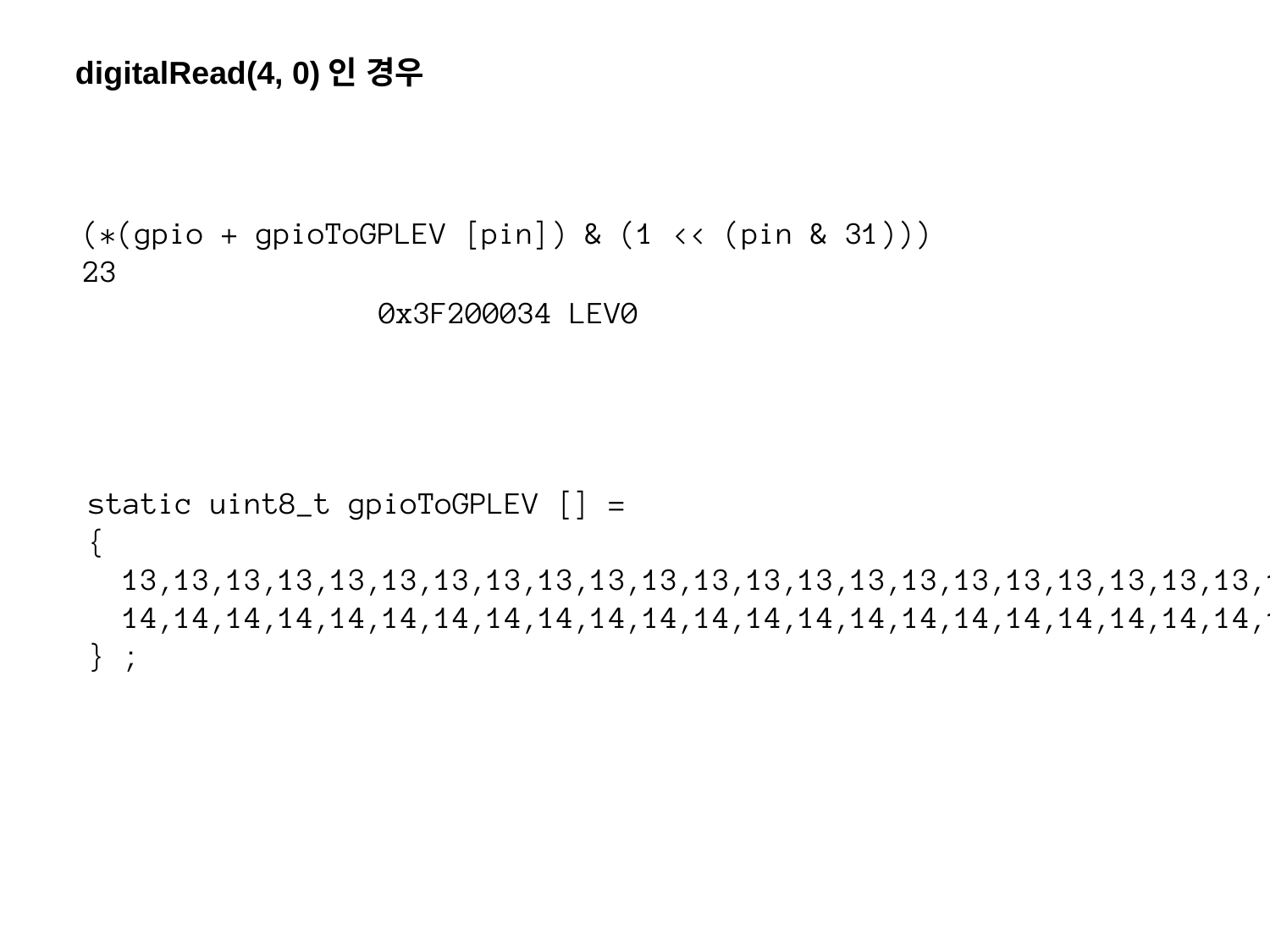

digitalRead(4, 0)인 경우
(*(gpio + gpioToGPLEV [pin]) & (1 << (pin & 31)))
23

0x3F200034 LEV0

static uint8_t gpioToGPLEV [] =
{
  13,13,13,13,13,13,13,13,13,13,13,13,13,13,13,13,13,13,13,13,13,13,13,13,13,13,13,13,13,13,13,13,
  14,14,14,14,14,14,14,14,14,14,14,14,14,14,14,14,14,14,14,14,14,14,14,14,14,14,14,14,14,14,14,14,
} ;